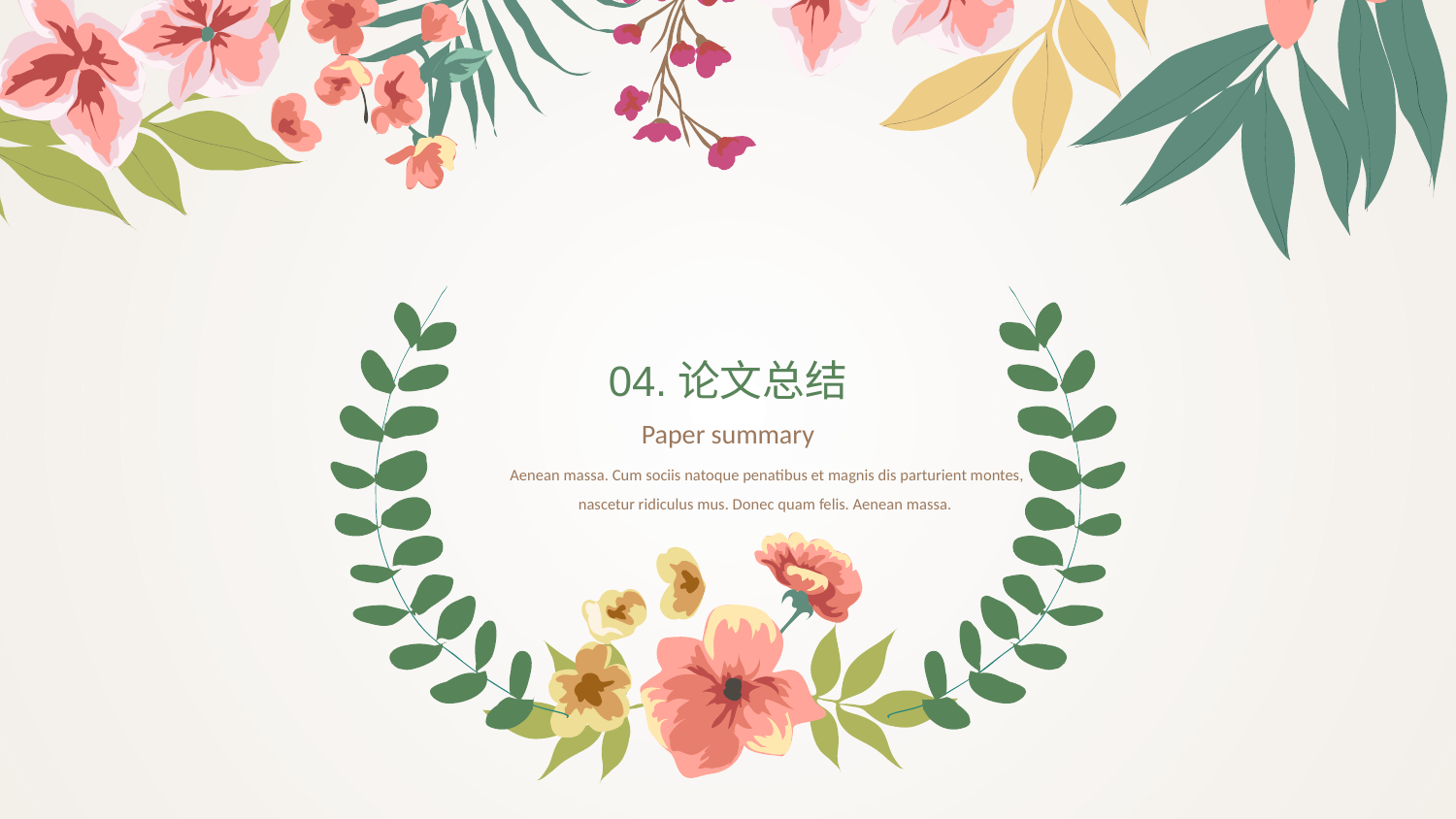

04.论文总结
Paper summary
Aenean massa. Cum sociis natoque penatibus et magnis dis parturient montes, nascetur ridiculus mus. Donec quam felis. Aenean massa.